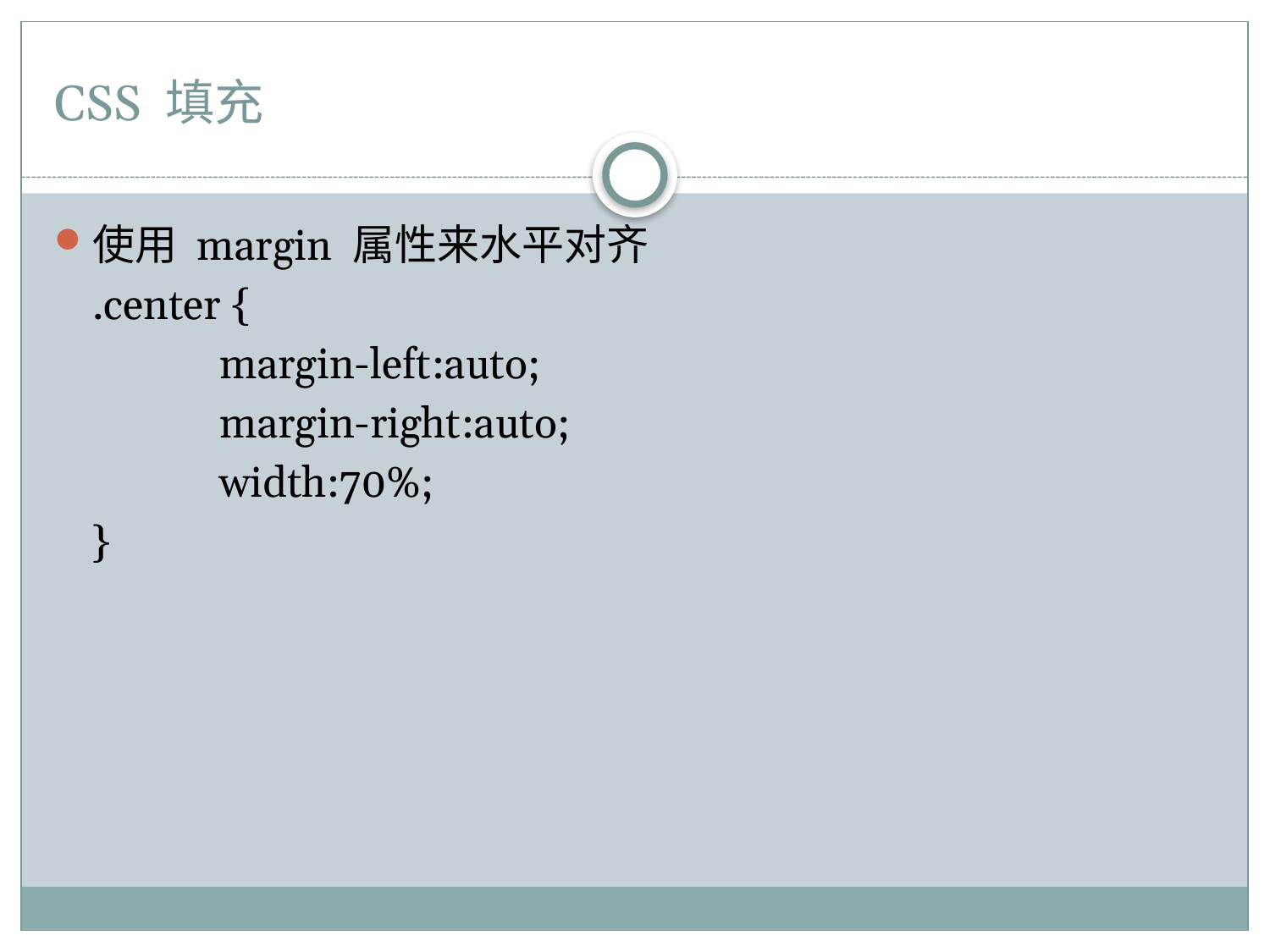

# CSS 填充
使用 margin 属性来水平对齐
	.center {
		margin-left:auto;
		margin-right:auto;
		width:70%;
	}